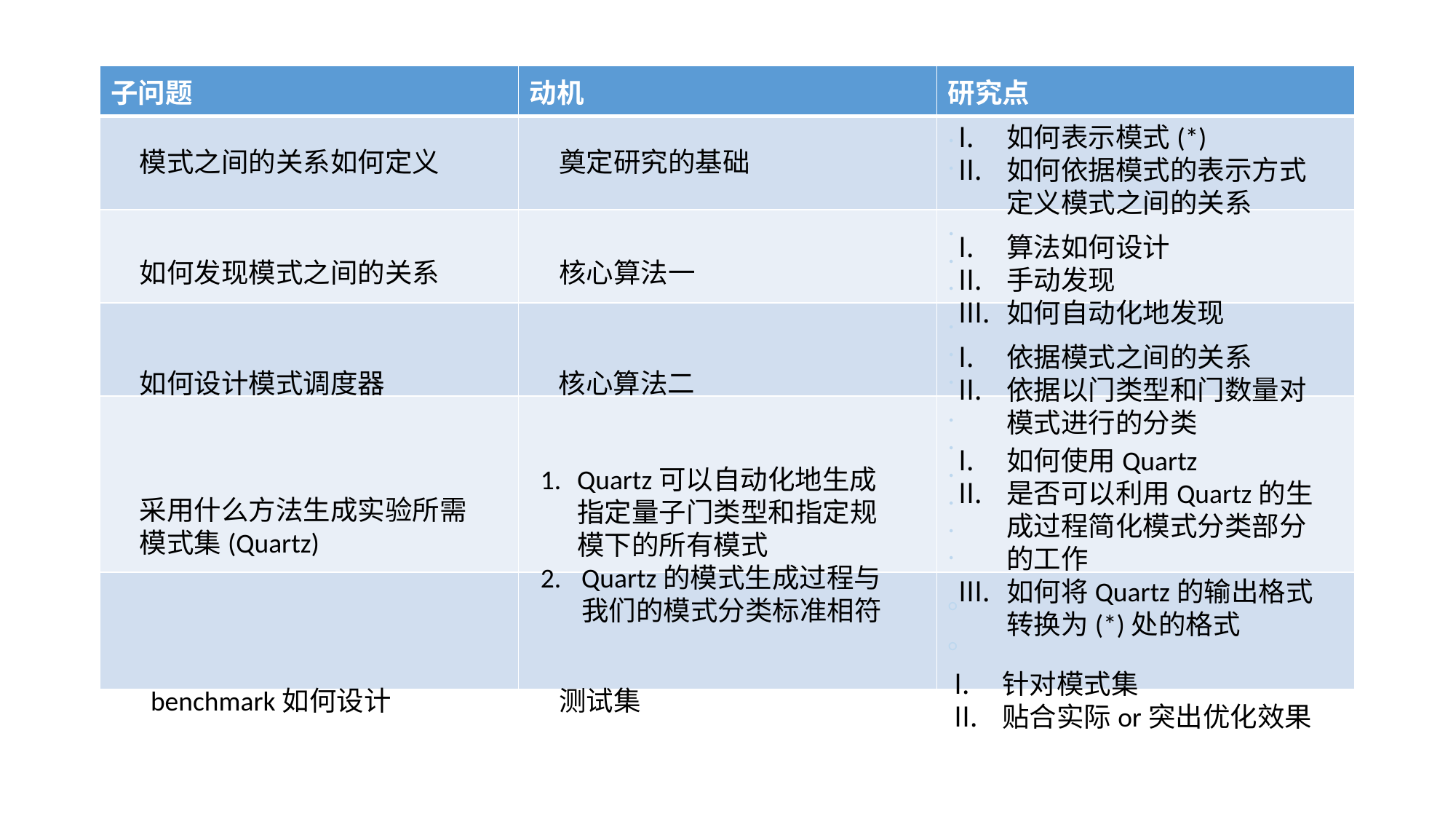

# 子问题分析
| 子问题 | 动机 | 研究点 |
| --- | --- | --- |
|  |  | . . |
|  |  | . . . |
|  |  | . . . |
|  |  | . . . . . . |
|  |  | 。 。 |
如何表示模式(*)
如何依据模式的表示方式定义模式之间的关系
模式之间的关系如何定义

奠定研究的基础

算法如何设计
手动发现
如何自动化地发现

如何发现模式之间的关系

核心算法一
依据模式之间的关系
依据以门类型和门数量对模式进行的分类
如何设计模式调度器

核心算法二
如何使用Quartz
是否可以利用Quartz的生成过程简化模式分类部分的工作
如何将Quartz的输出格式转换为(*)处的格式
Quartz可以自动化地生成指定量子门类型和指定规模下的所有模式
Quartz的模式生成过程与我们的模式分类标准相符

采用什么方法生成实验所需
模式集(Quartz)
针对模式集
贴合实际or突出优化效果
benchmark如何设计
测试集